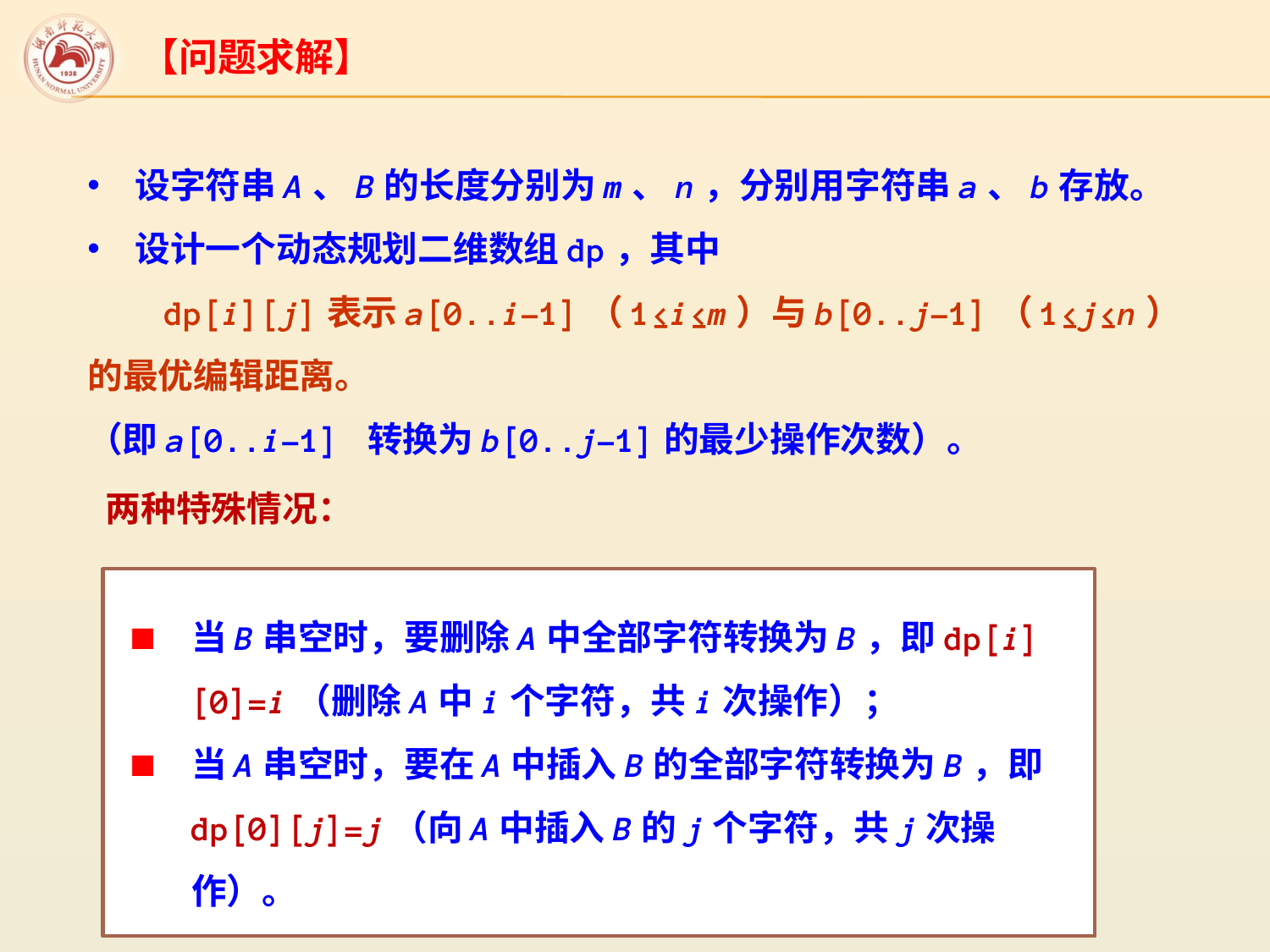

【问题求解】
设字符串A、B的长度分别为m、n，分别用字符串a、b存放。
设计一个动态规划二维数组dp，其中
    dp[i][j]表示a[0..i-1]（1≤i≤m）与b[0..j-1]（1≤j≤n）的最优编辑距离。
（即a[0..i-1] 转换为b[0..j-1]的最少操作次数）。
两种特殊情况：
当B串空时，要删除A中全部字符转换为B，即dp[i][0]=i（删除A中i个字符，共i次操作）；
当A串空时，要在A中插入B的全部字符转换为B，即dp[0][j]=j（向A中插入B的j个字符，共j次操作）。